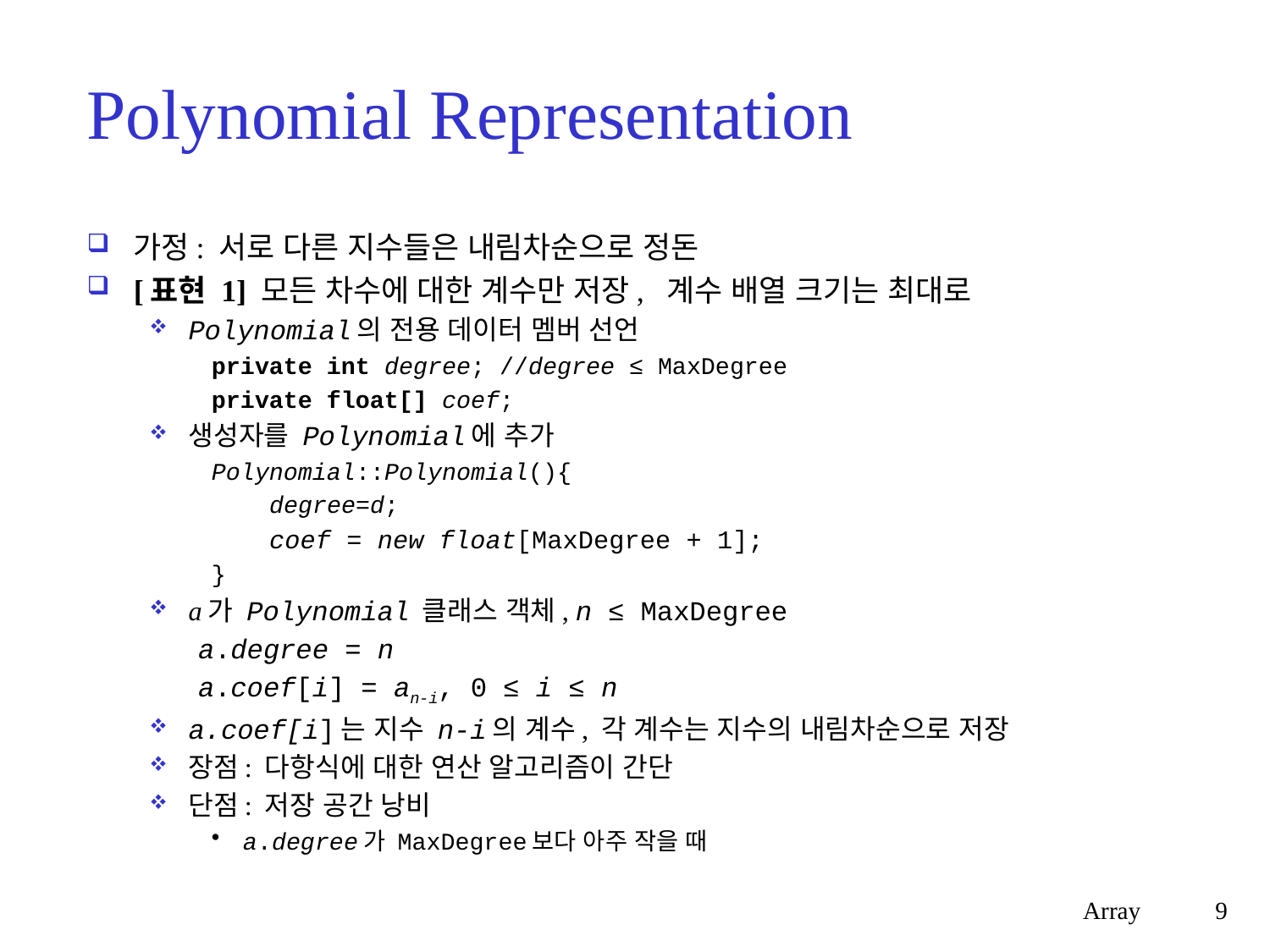

# Polynomial Representation
가정: 서로 다른 지수들은 내림차순으로 정돈
[표현 1] 모든 차수에 대한 계수만 저장,  계수 배열 크기는 최대로
Polynomial의 전용 데이터 멤버 선언
private int degree; //degree ≤ MaxDegree
private float[] coef;
생성자를 Polynomial에 추가
Polynomial::Polynomial(){
    degree=d;
    coef = new float[MaxDegree + 1];
}
a가 Polynomial 클래스 객체, n ≤ MaxDegree
   a.degree = n
   a.coef[i] = an-i, 0 ≤ i ≤ n
a.coef[i]는 지수 n-i의 계수, 각 계수는 지수의 내림차순으로 저장
장점: 다항식에 대한 연산 알고리즘이 간단
단점: 저장 공간 낭비
a.degree가 MaxDegree보다 아주 작을 때
Array
9